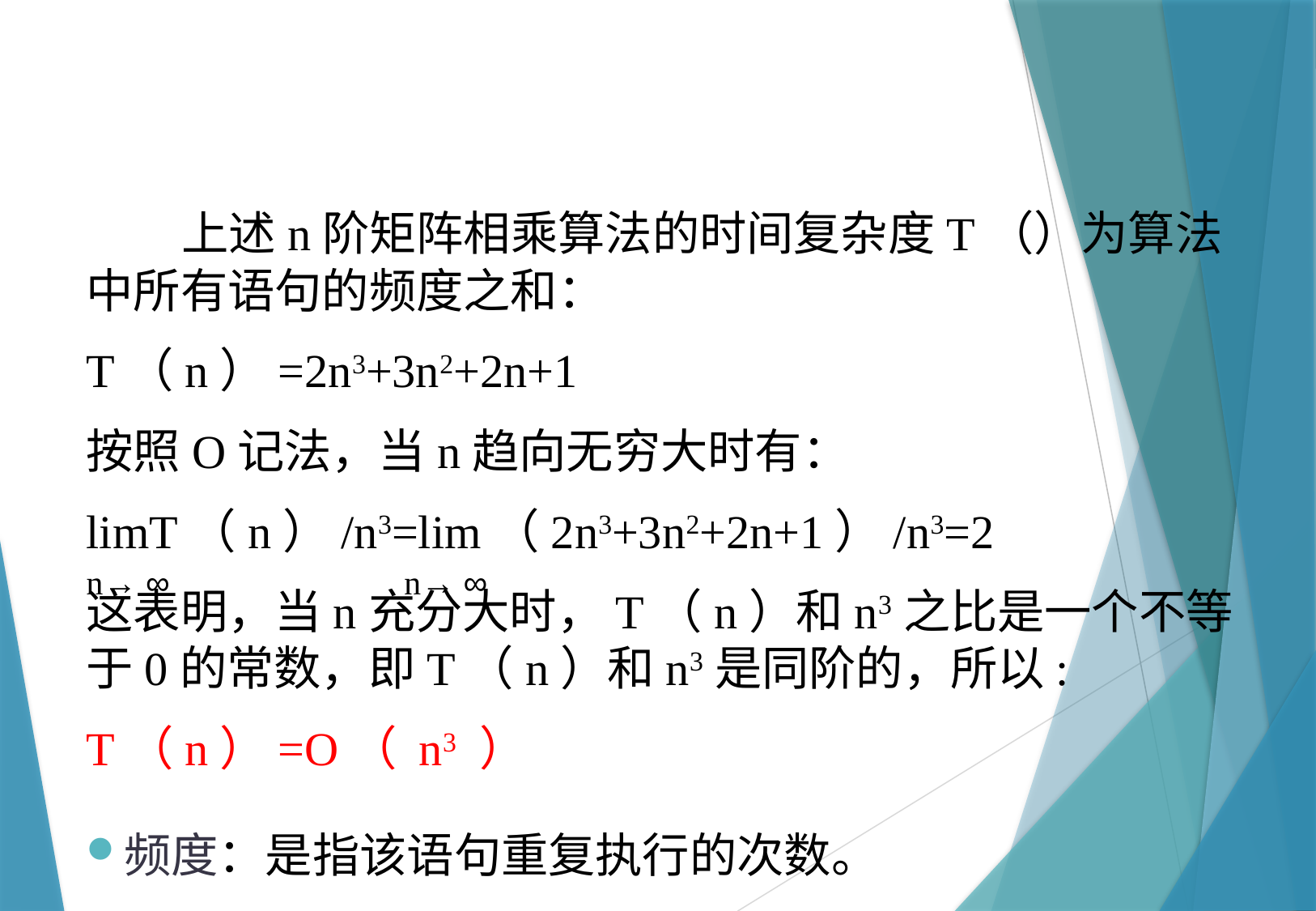

上述n阶矩阵相乘算法的时间复杂度T（）为算法中所有语句的频度之和：
T（n）=2n3+3n2+2n+1
按照O记法，当n趋向无穷大时有：
limT（n）/n3=lim（2n3+3n2+2n+1）/n3=2
这表明，当n充分大时，T（n）和n3之比是一个不等于0的常数，即T（n）和n3是同阶的，所以:
T（n）=O（ n3 ）
n→ ∞
n→ ∞
频度：是指该语句重复执行的次数。